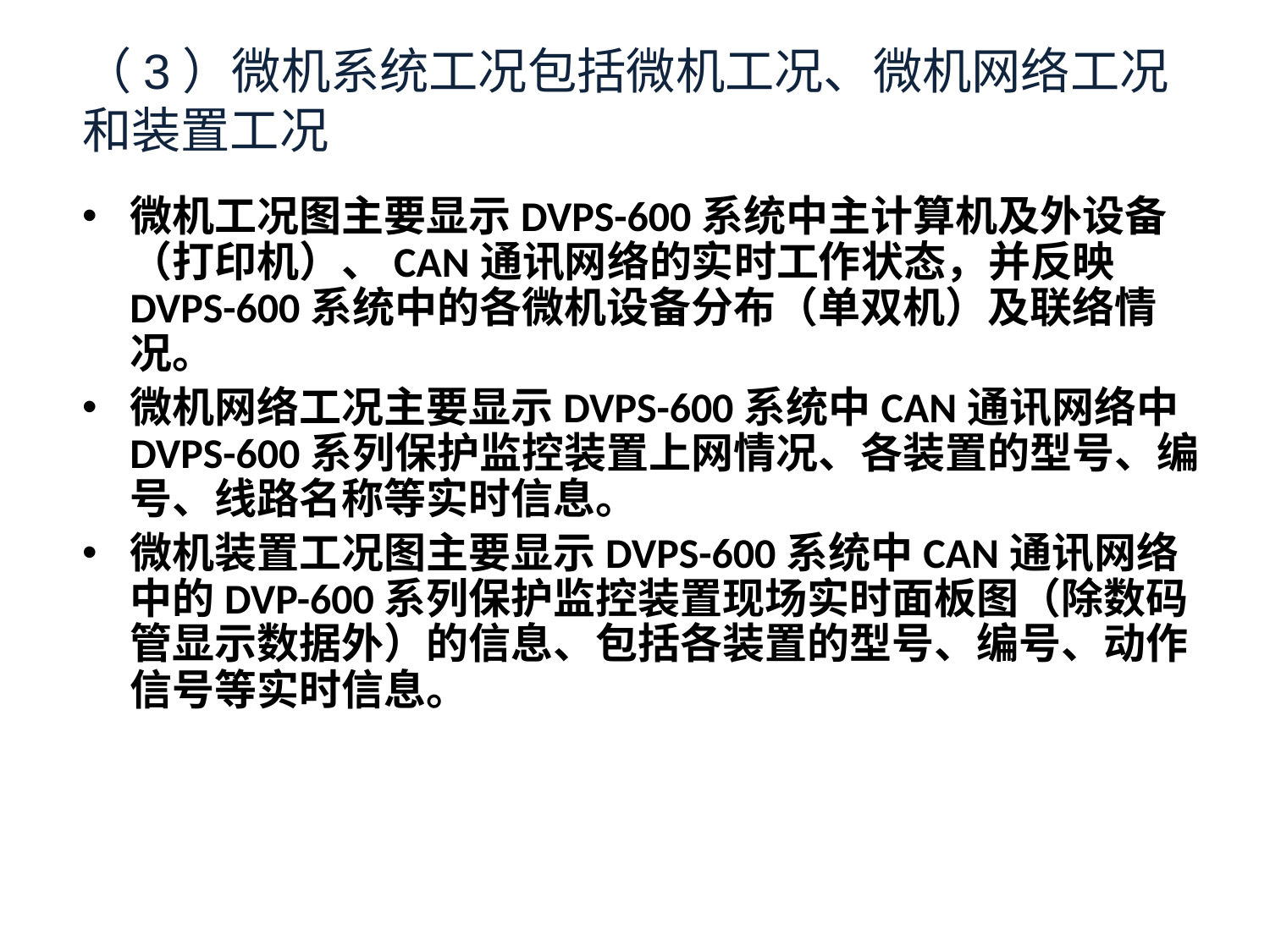

# （3）微机系统工况包括微机工况、微机网络工况和装置工况
微机工况图主要显示DVPS-600系统中主计算机及外设备（打印机）、CAN通讯网络的实时工作状态，并反映DVPS-600系统中的各微机设备分布（单双机）及联络情况。
微机网络工况主要显示DVPS-600系统中CAN通讯网络中DVPS-600系列保护监控装置上网情况、各装置的型号、编号、线路名称等实时信息。
微机装置工况图主要显示DVPS-600系统中CAN通讯网络中的DVP-600系列保护监控装置现场实时面板图（除数码管显示数据外）的信息、包括各装置的型号、编号、动作信号等实时信息。